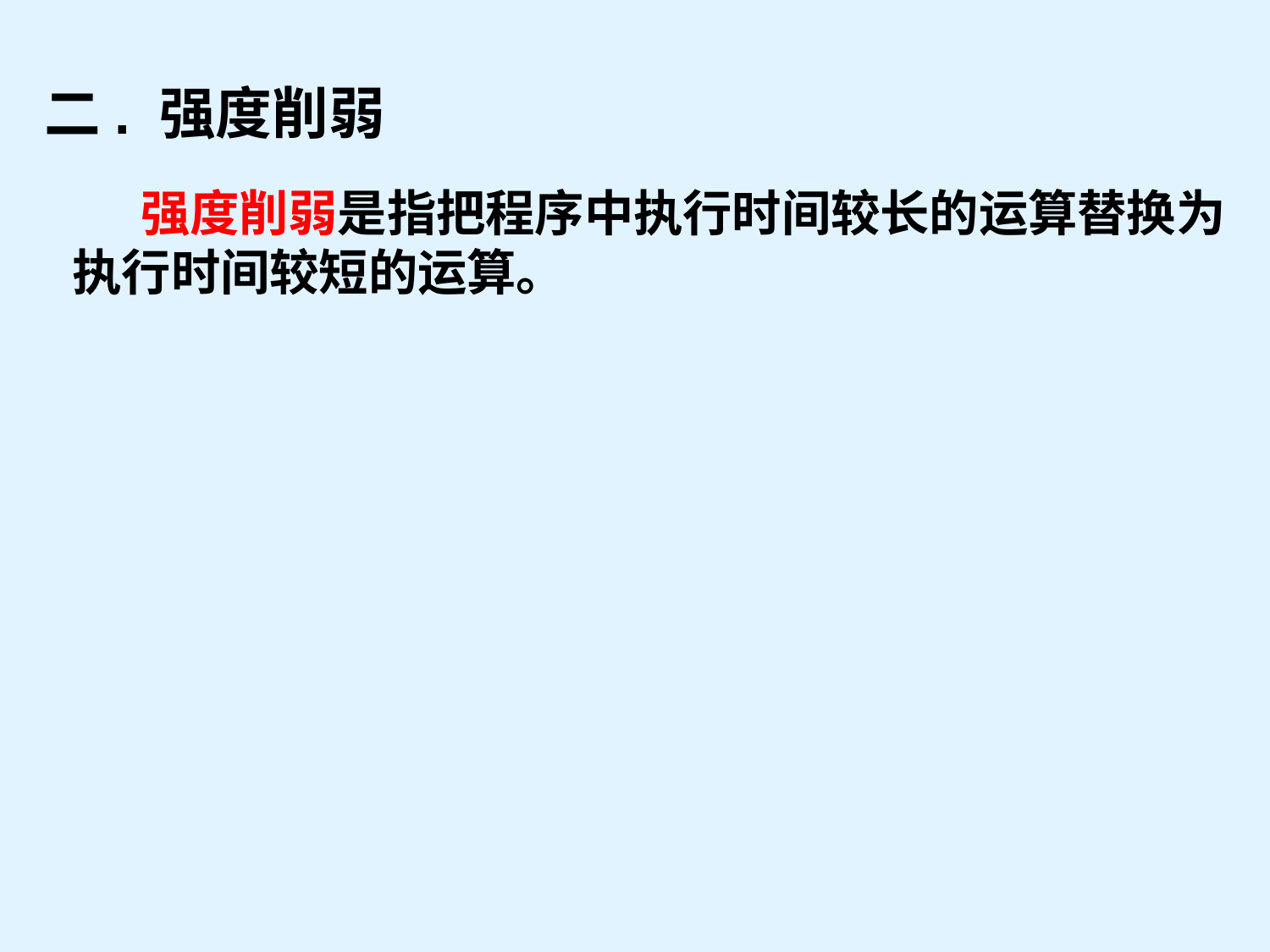

二. 强度削弱
     强度削弱是指把程序中执行时间较长的运算替换为执行时间较短的运算。